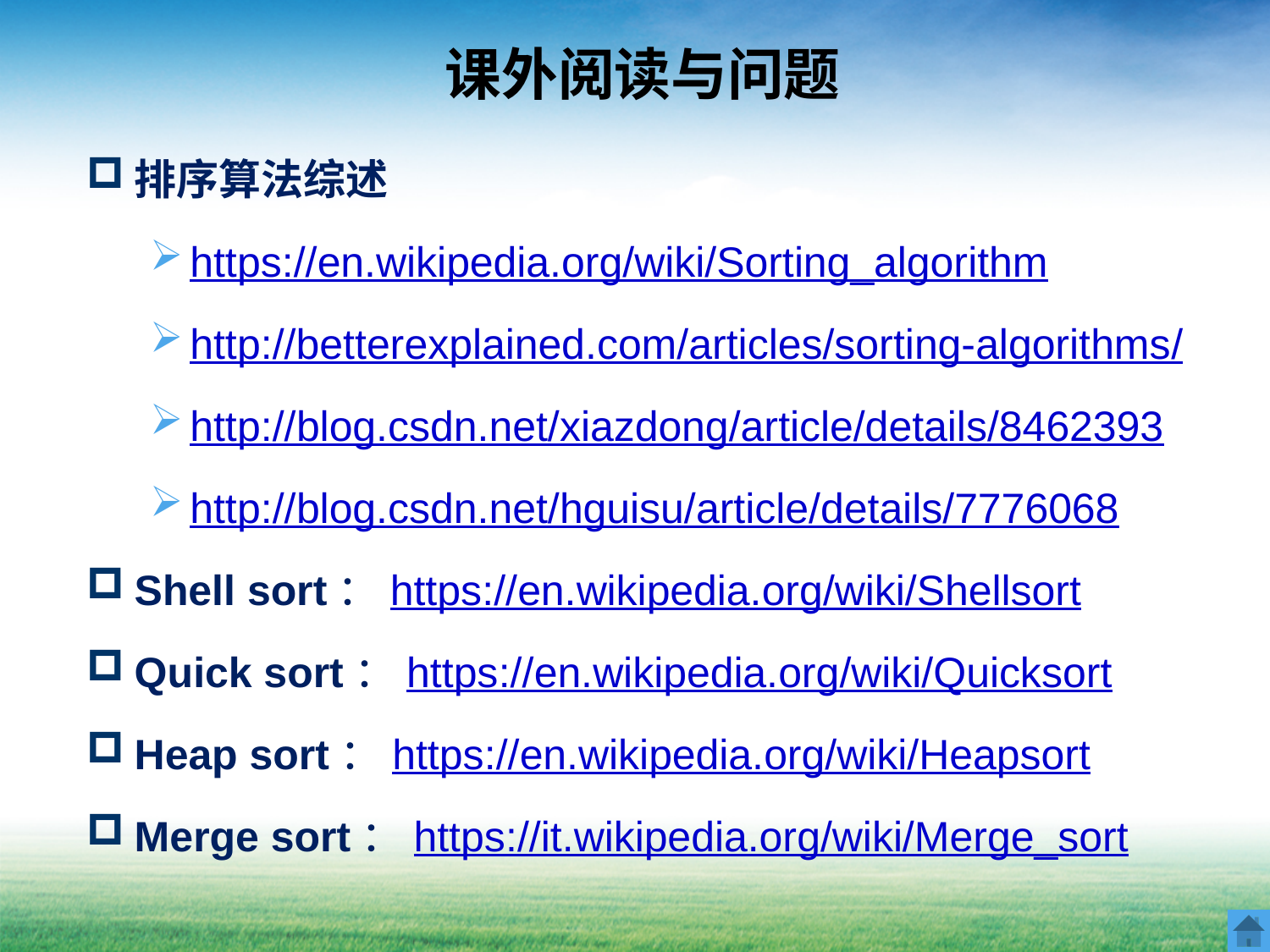

# 课外阅读与问题
排序算法综述
https://en.wikipedia.org/wiki/Sorting_algorithm
http://betterexplained.com/articles/sorting-algorithms/
http://blog.csdn.net/xiazdong/article/details/8462393
http://blog.csdn.net/hguisu/article/details/7776068
Shell sort：https://en.wikipedia.org/wiki/Shellsort
Quick sort：https://en.wikipedia.org/wiki/Quicksort
Heap sort：https://en.wikipedia.org/wiki/Heapsort
Merge sort：https://it.wikipedia.org/wiki/Merge_sort